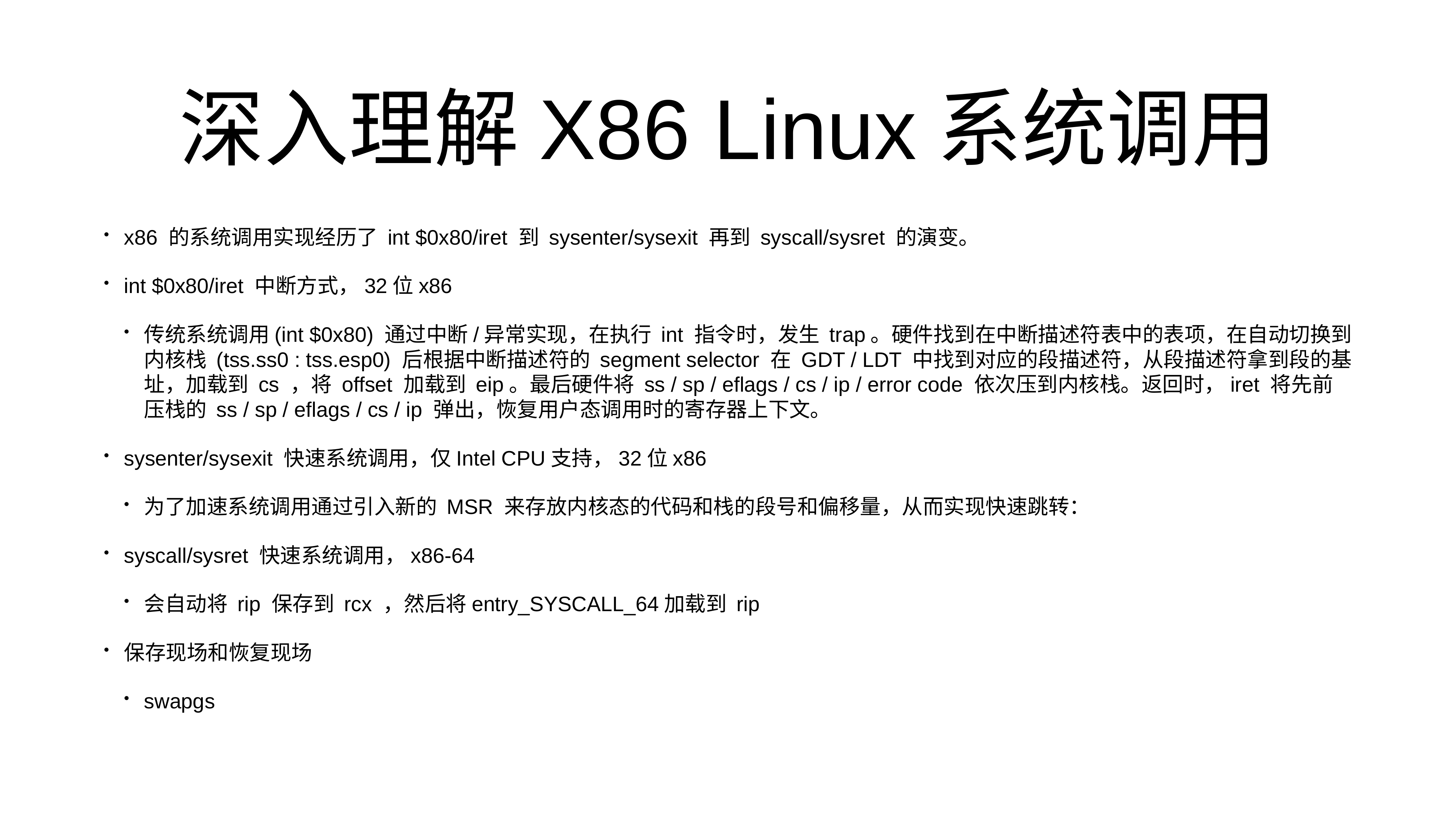

# 深入理解X86 Linux系统调用
x86 的系统调用实现经历了 int $0x80/iret 到 sysenter/sysexit 再到 syscall/sysret 的演变。
int $0x80/iret 中断方式，32位x86
传统系统调用(int $0x80) 通过中断/异常实现，在执行 int 指令时，发生 trap。硬件找到在中断描述符表中的表项，在自动切换到内核栈 (tss.ss0 : tss.esp0) 后根据中断描述符的 segment selector 在 GDT / LDT 中找到对应的段描述符，从段描述符拿到段的基址，加载到 cs ，将 offset 加载到 eip。最后硬件将 ss / sp / eflags / cs / ip / error code 依次压到内核栈。返回时，iret 将先前压栈的 ss / sp / eflags / cs / ip 弹出，恢复用户态调用时的寄存器上下文。
sysenter/sysexit 快速系统调用，仅Intel CPU支持，32位x86
为了加速系统调用通过引入新的 MSR 来存放内核态的代码和栈的段号和偏移量，从而实现快速跳转：
syscall/sysret 快速系统调用，x86-64
会自动将 rip 保存到 rcx ，然后将entry_SYSCALL_64加载到 rip
保存现场和恢复现场
swapgs